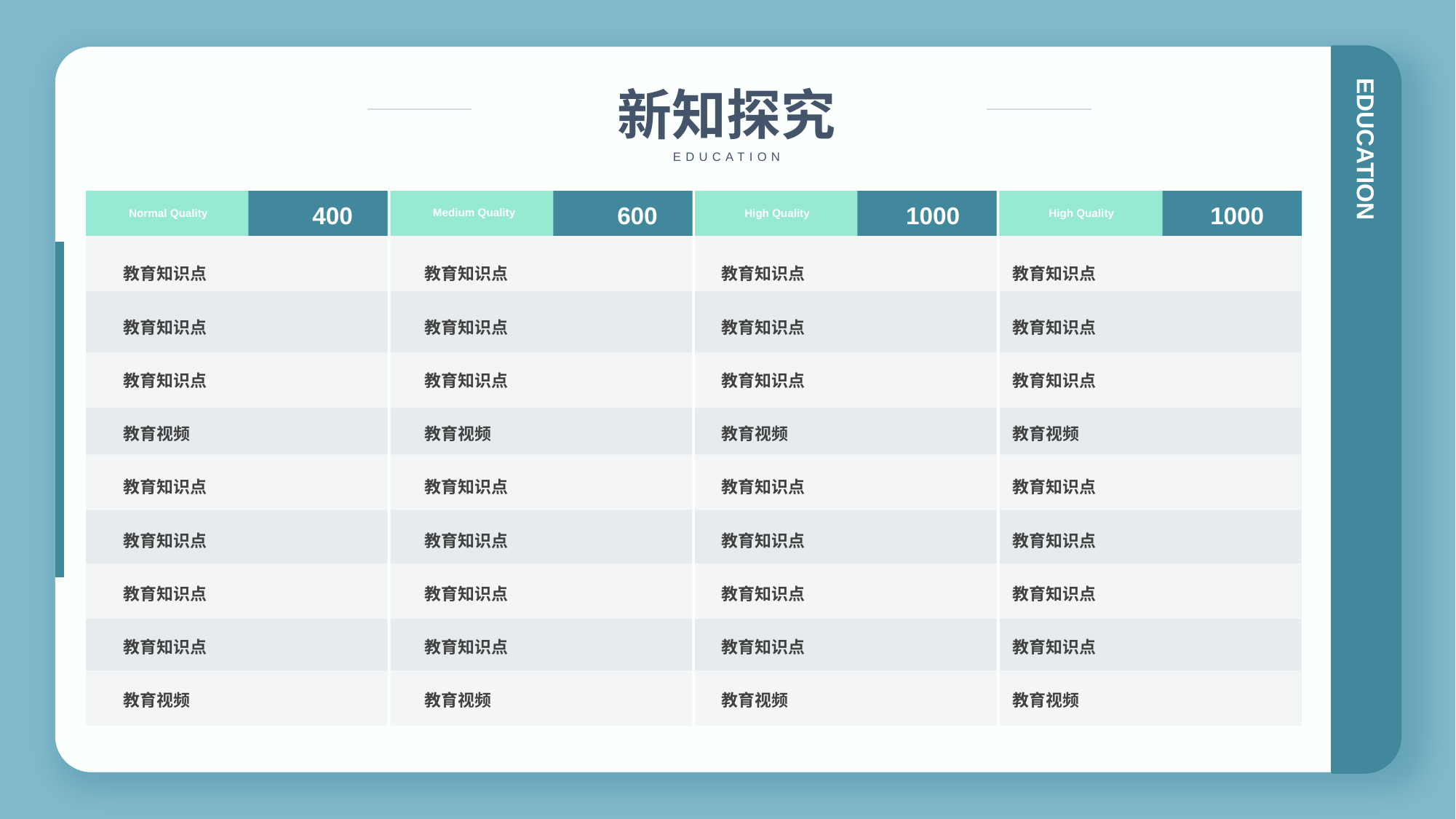

新知探究
EDUCATION
400
600
1000
1000

Medium Quality
Normal Quality
High Quality
High Quality
教育知识点
教育知识点
教育知识点
教育视频
教育知识点
教育知识点
教育知识点
教育知识点
教育视频
教育知识点
教育知识点
教育知识点
教育视频
教育知识点
教育知识点
教育知识点
教育知识点
教育视频
教育知识点
教育知识点
教育知识点
教育视频
教育知识点
教育知识点
教育知识点
教育知识点
教育视频
教育知识点
教育知识点
教育知识点
教育视频
教育知识点
教育知识点
教育知识点
教育知识点
教育视频